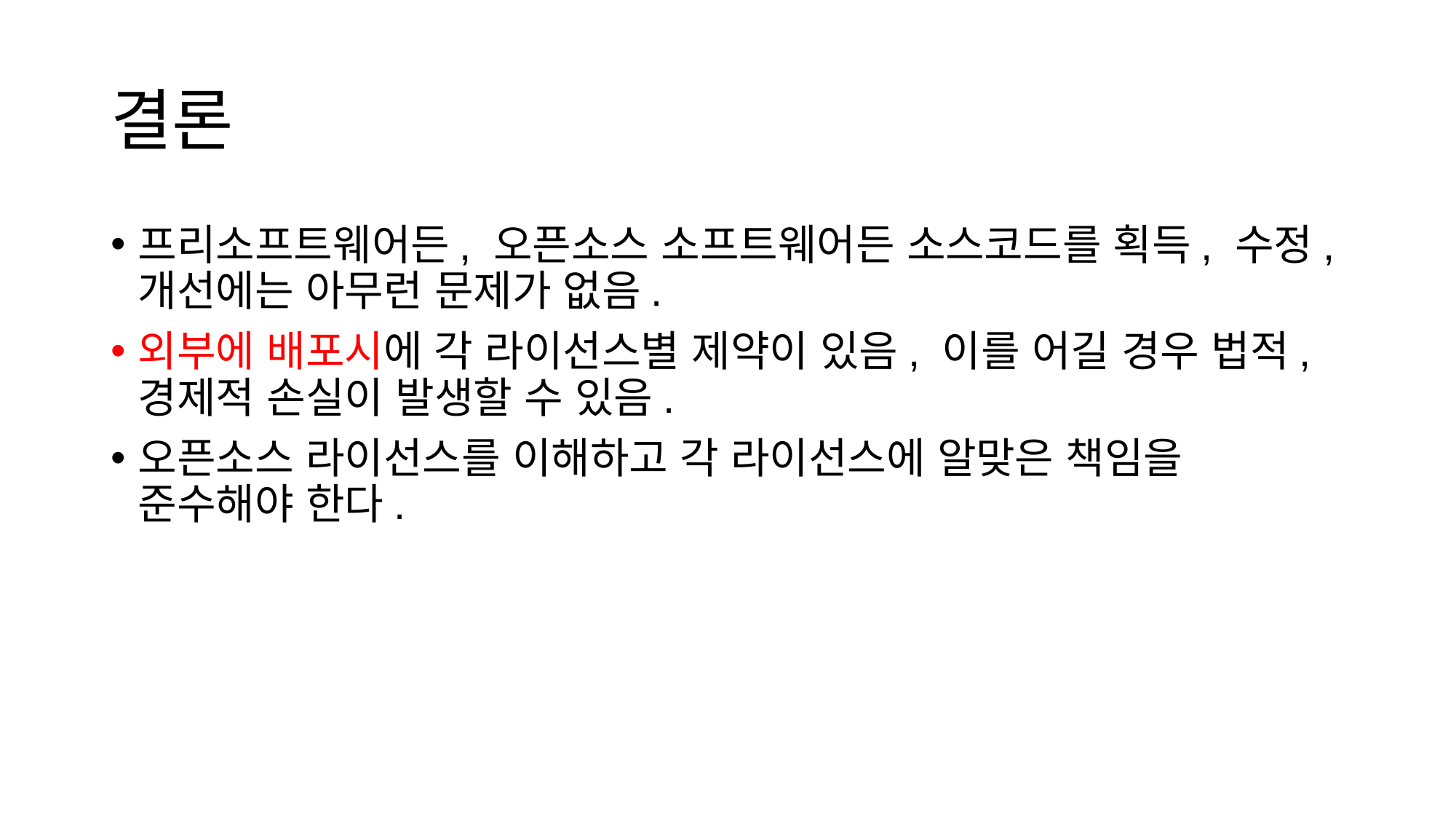

# 결론
프리소프트웨어든, 오픈소스 소프트웨어든 소스코드를 획득, 수정, 개선에는 아무런 문제가 없음.
외부에 배포시에 각 라이선스별 제약이 있음, 이를 어길 경우 법적, 경제적 손실이 발생할 수 있음.
오픈소스 라이선스를 이해하고 각 라이선스에 알맞은 책임을 준수해야 한다.